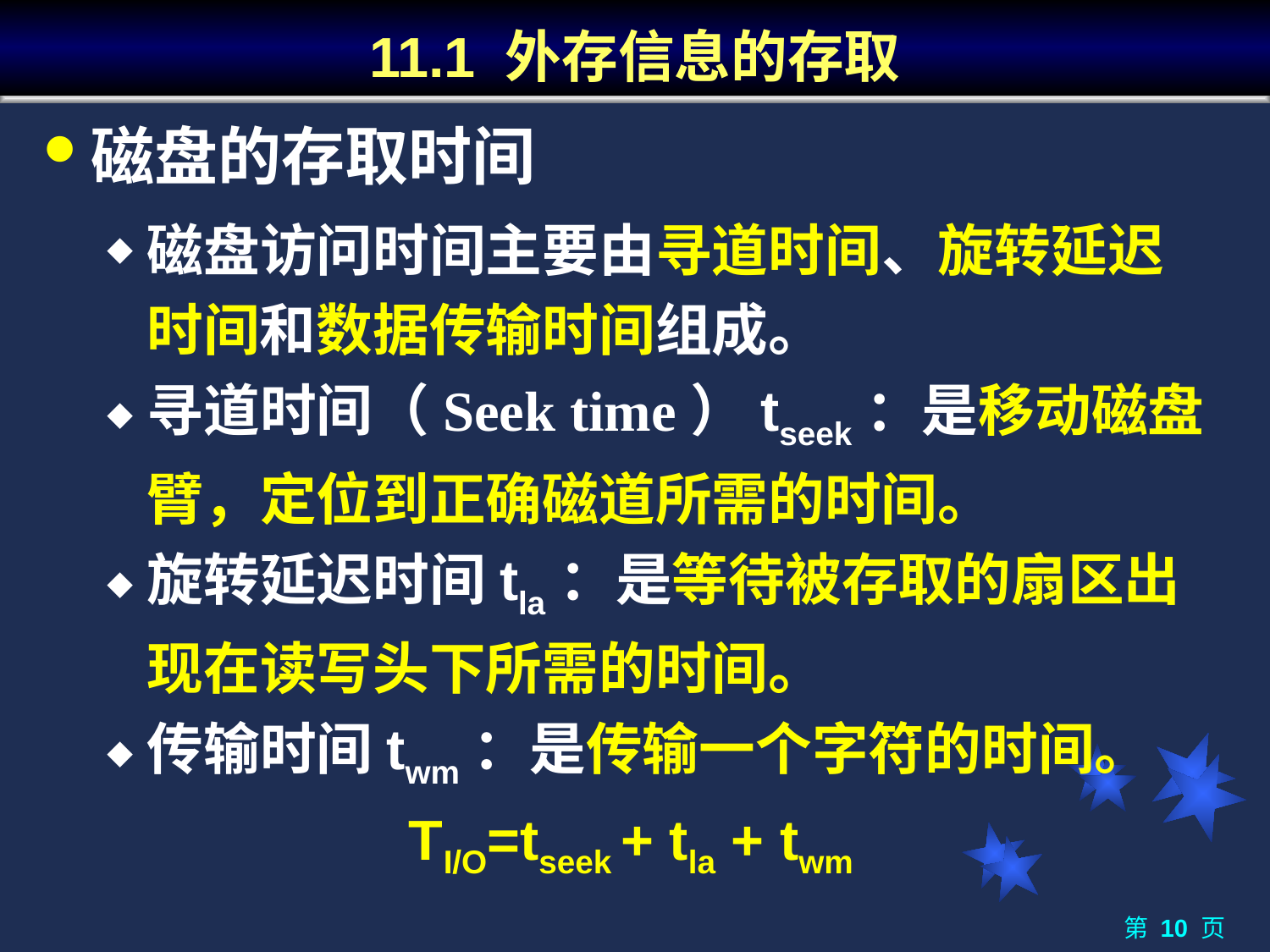

# 11.1 外存信息的存取
磁盘的存取时间
磁盘访问时间主要由寻道时间、旋转延迟时间和数据传输时间组成。
寻道时间（Seek time）tseek：是移动磁盘臂，定位到正确磁道所需的时间。
旋转延迟时间tla：是等待被存取的扇区出现在读写头下所需的时间。
传输时间twm：是传输一个字符的时间。
TI/O=tseek + tla + twm
第 10 页